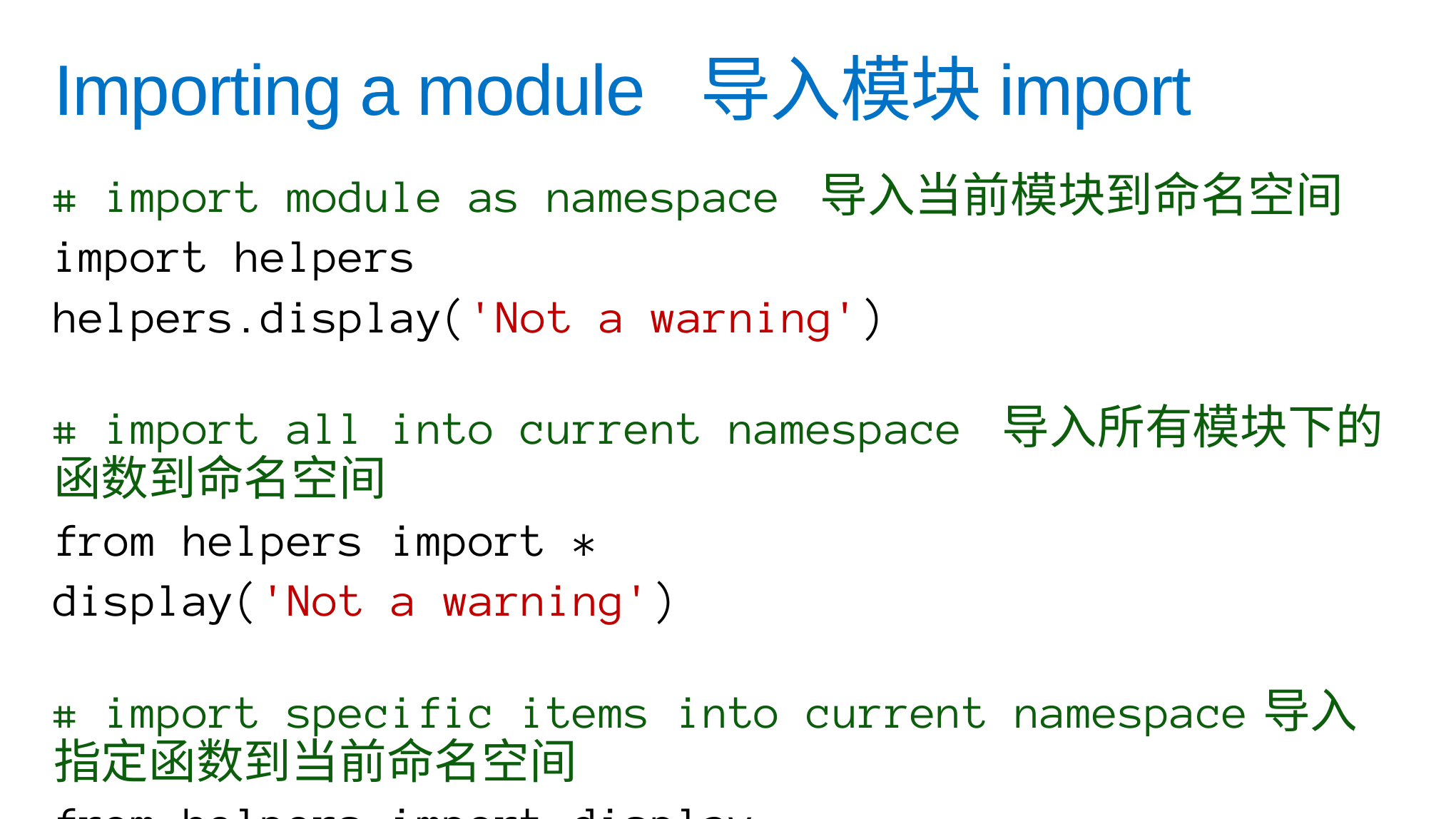

# Importing a module  导入模块import
# import module as namespace 导入当前模块到命名空间
import helpers
helpers.display('Not a warning')
# import all into current namespace 导入所有模块下的函数到命名空间
from helpers import *
display('Not a warning')
# import specific items into current namespace导入指定函数到当前命名空间
from helpers import display
display('Not a warning')